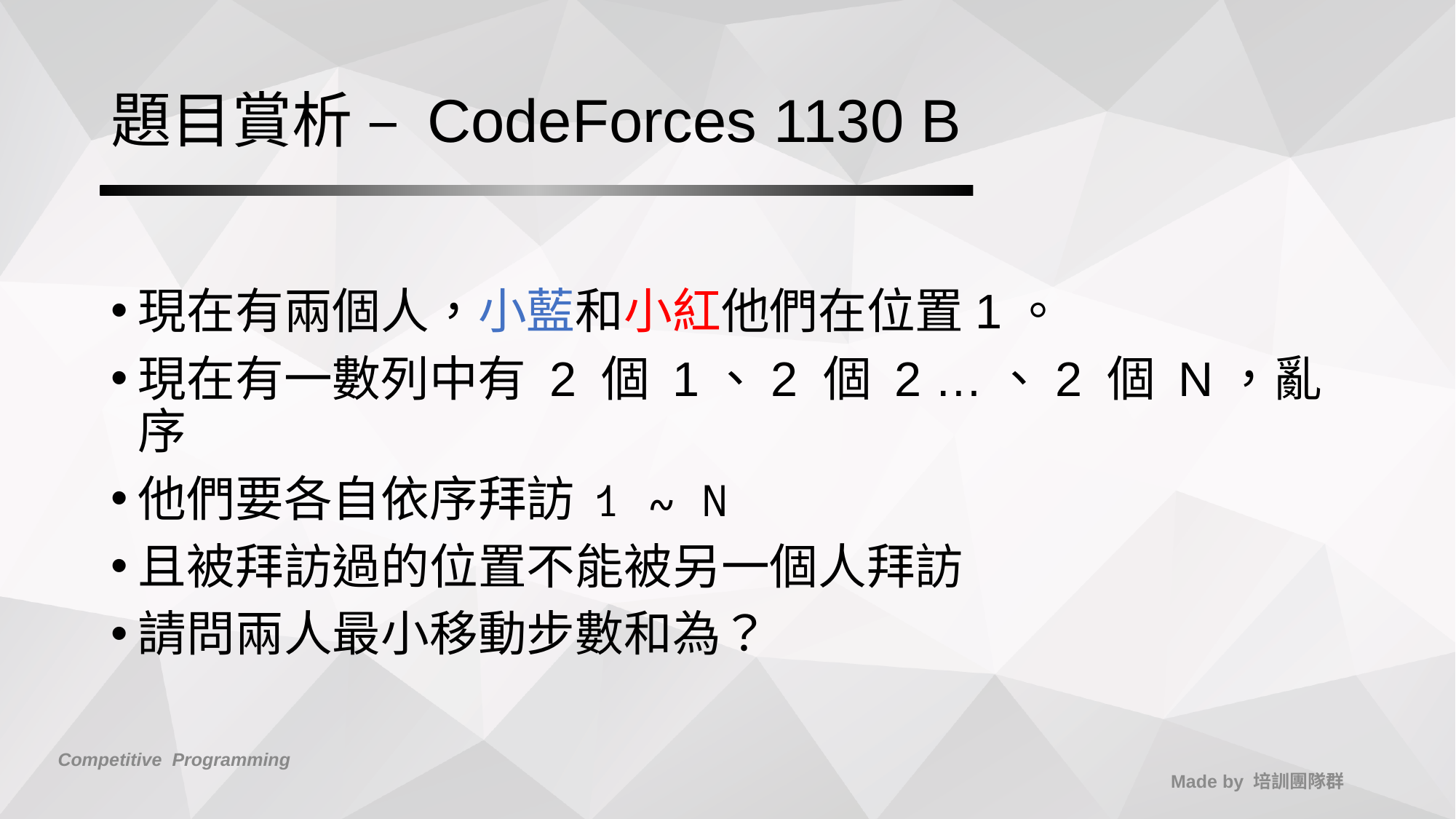

# 題目賞析 – CodeForces 1130 B
現在有兩個人，小藍和小紅他們在位置1。
現在有一數列中有 2 個 1、2 個 2 …、2 個 N，亂序
他們要各自依序拜訪 1 ~ N
且被拜訪過的位置不能被另一個人拜訪
請問兩人最小移動步數和為？